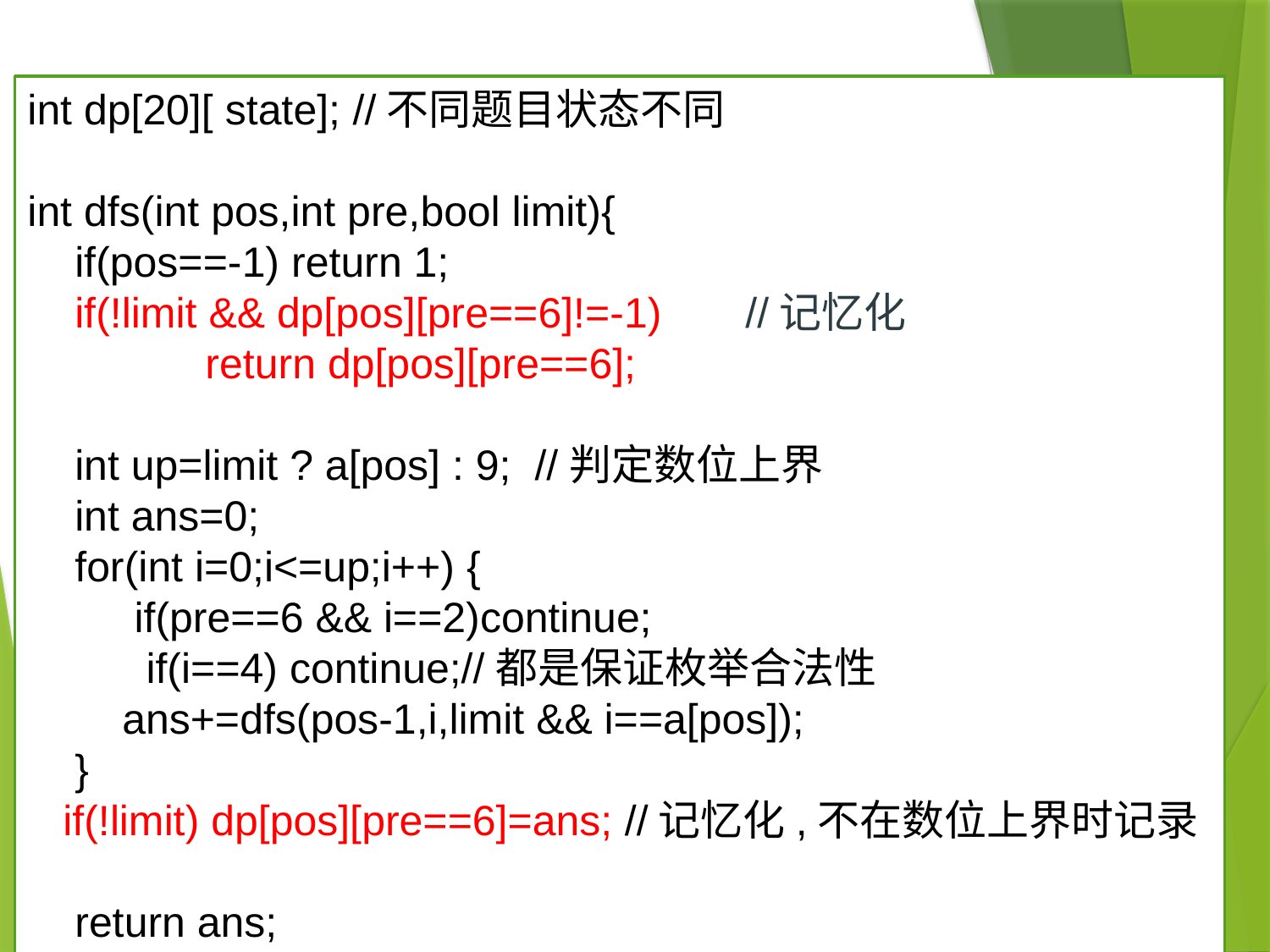

int dp[20][ state]; //不同题目状态不同

int dfs(int pos,int pre,bool limit){
    if(pos==-1) return 1;
    if(!limit && dp[pos][pre==6]!=-1)       //记忆化
               return dp[pos][pre==6];
    int up=limit ? a[pos] : 9;  //判定数位上界
    int ans=0;
    for(int i=0;i<=up;i++) {
         if(pre==6 && i==2)continue;
          if(i==4) continue;//都是保证枚举合法性
        ans+=dfs(pos-1,i,limit && i==a[pos]);
    }
   if(!limit) dp[pos][pre==6]=ans; //记忆化,不在数位上界时记录

    return ans;
}